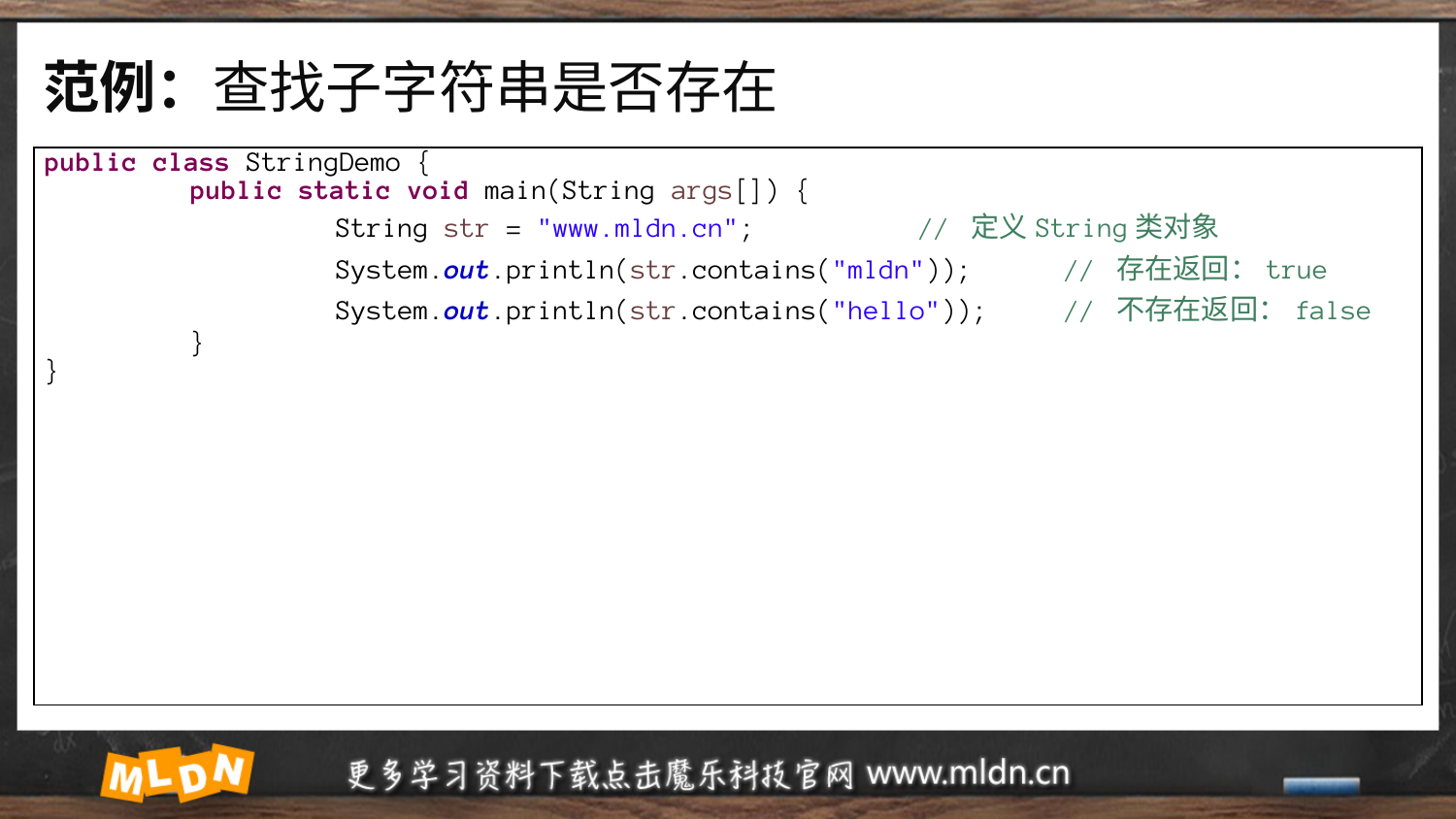

# 范例：查找子字符串是否存在
| public class StringDemo { public static void main(String args[]) { String str = "www.mldn.cn"; // 定义String类对象 System.out.println(str.contains("mldn")); // 存在返回：true System.out.println(str.contains("hello")); // 不存在返回：false } } |
| --- |